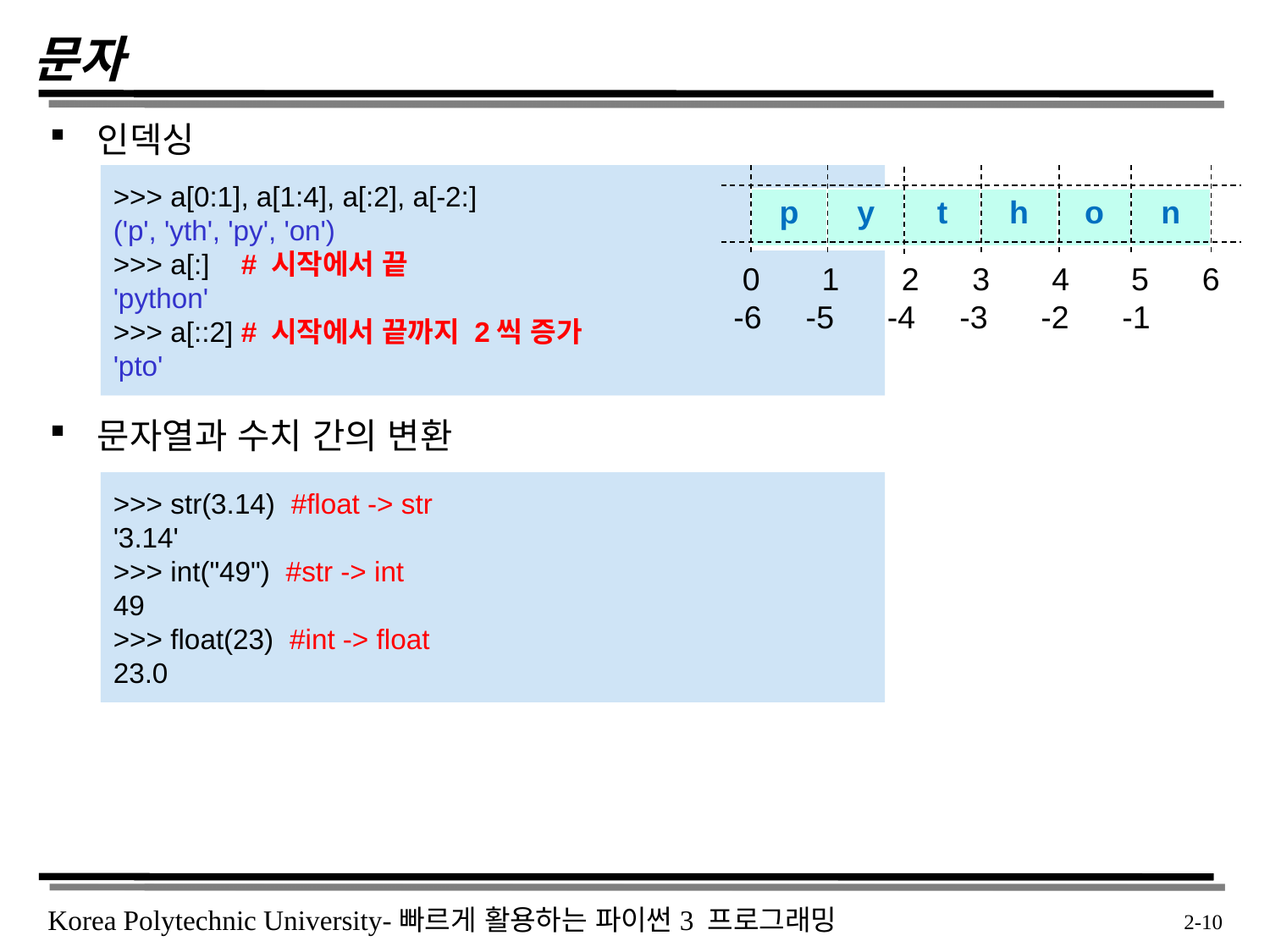

# 문자
인덱싱

문자열과 수치 간의 변환
>>> a[0:1], a[1:4], a[:2], a[-2:]
('p', 'yth', 'py', 'on')
>>> a[:]    # 시작에서 끝
'python'
>>> a[::2] # 시작에서 끝까지 2씩 증가
'pto'
| p | y | t | h | o | n |
| --- | --- | --- | --- | --- | --- |
 0       1       2      3       4       5      6
-6     -5      -4     -3      -2      -1
>>> str(3.14)  #float -> str
'3.14'
>>> int("49")  #str -> int
49
>>> float(23)  #int -> float
23.0
 2-10